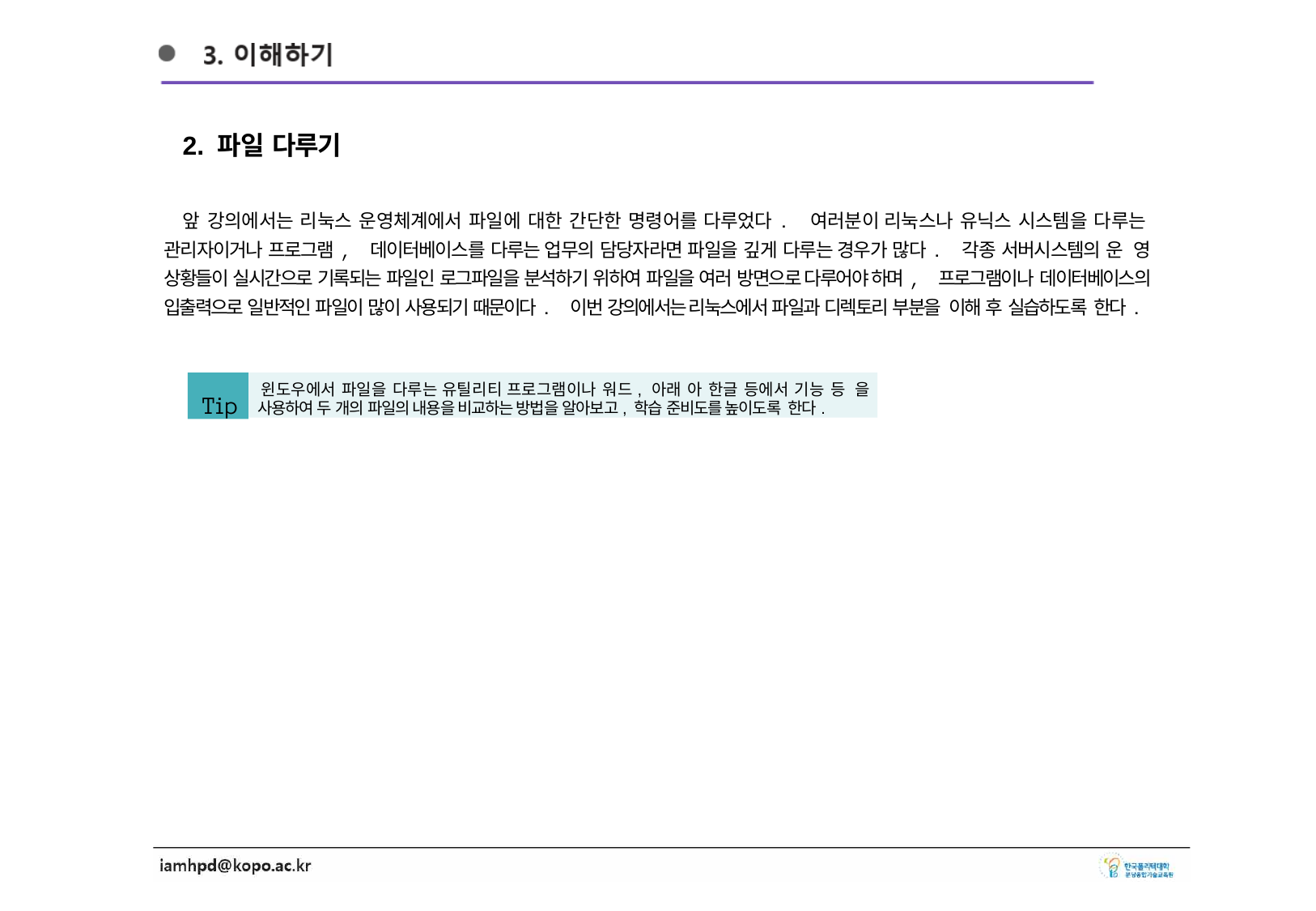

# 2. 파일 다루기
앞 강의에서는 리눅스 운영체계에서 파일에 대한 간단한 명령어를 다루었다. 여러분이 리눅스나 유닉스 시스템을 다루는  관리자이거나 프로그램, 데이터베이스를 다루는 업무의 담당자라면 파일을 깊게 다루는 경우가 많다. 각종 서버시스템의 운  영 상황들이 실시간으로 기록되는 파일인 로그파일을 분석하기 위하여 파일을 여러 방면으로 다루어야 하며, 프로그램이나  데이터베이스의 입출력으로 일반적인 파일이 많이 사용되기 때문이다. 이번 강의에서는 리눅스에서 파일과 디렉토리 부분을  이해 후 실습하도록 한다.
Tip
윈도우에서 파일을 다루는 유틸리티 프로그램이나 워드, 아래 아 한글 등에서 기능 등  을 사용하여 두 개의 파일의 내용을 비교하는 방법을 알아보고, 학습 준비도를 높이도록  한다.